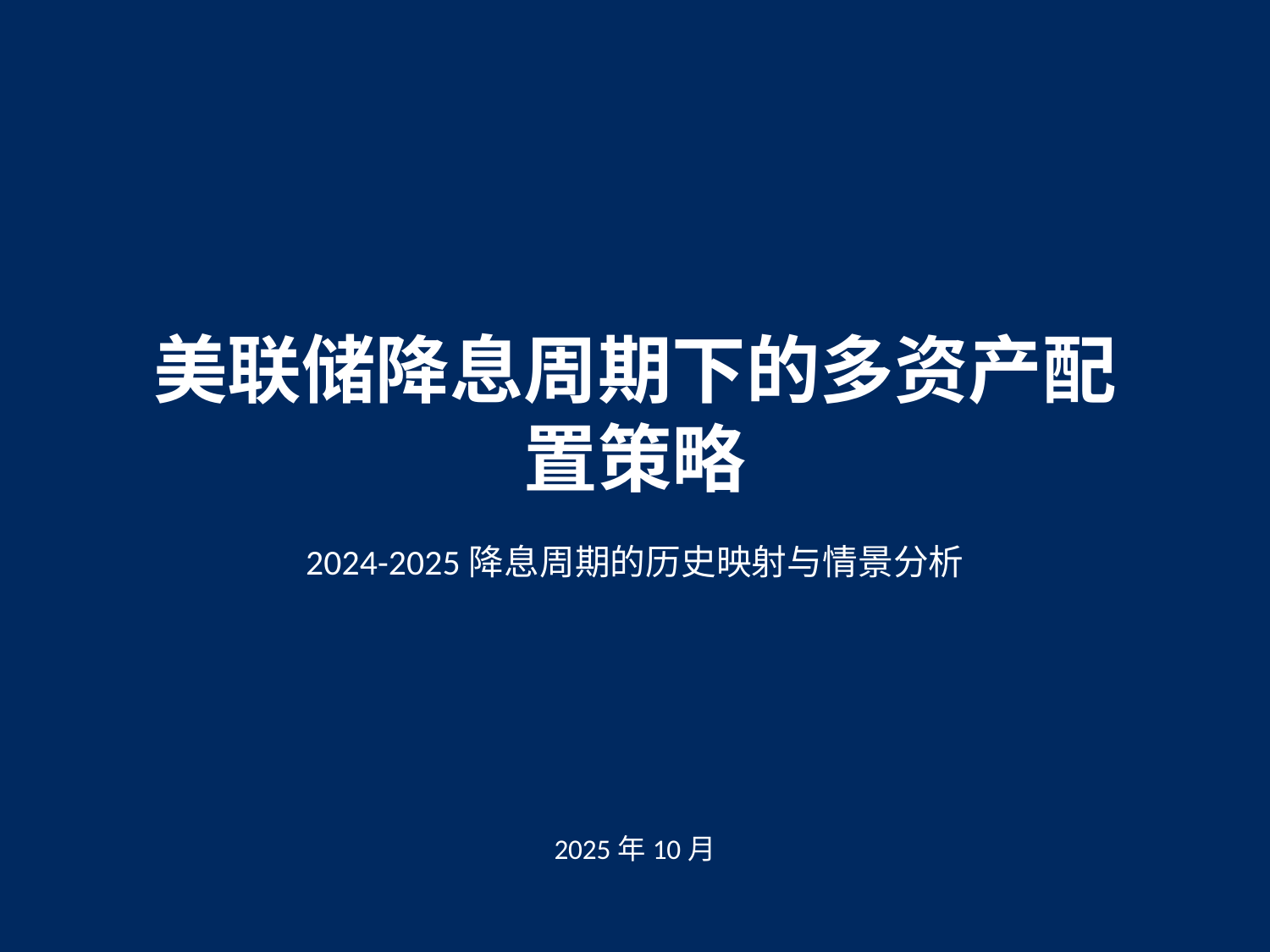

美联储降息周期下的多资产配置策略
2024-2025降息周期的历史映射与情景分析
2025年10月